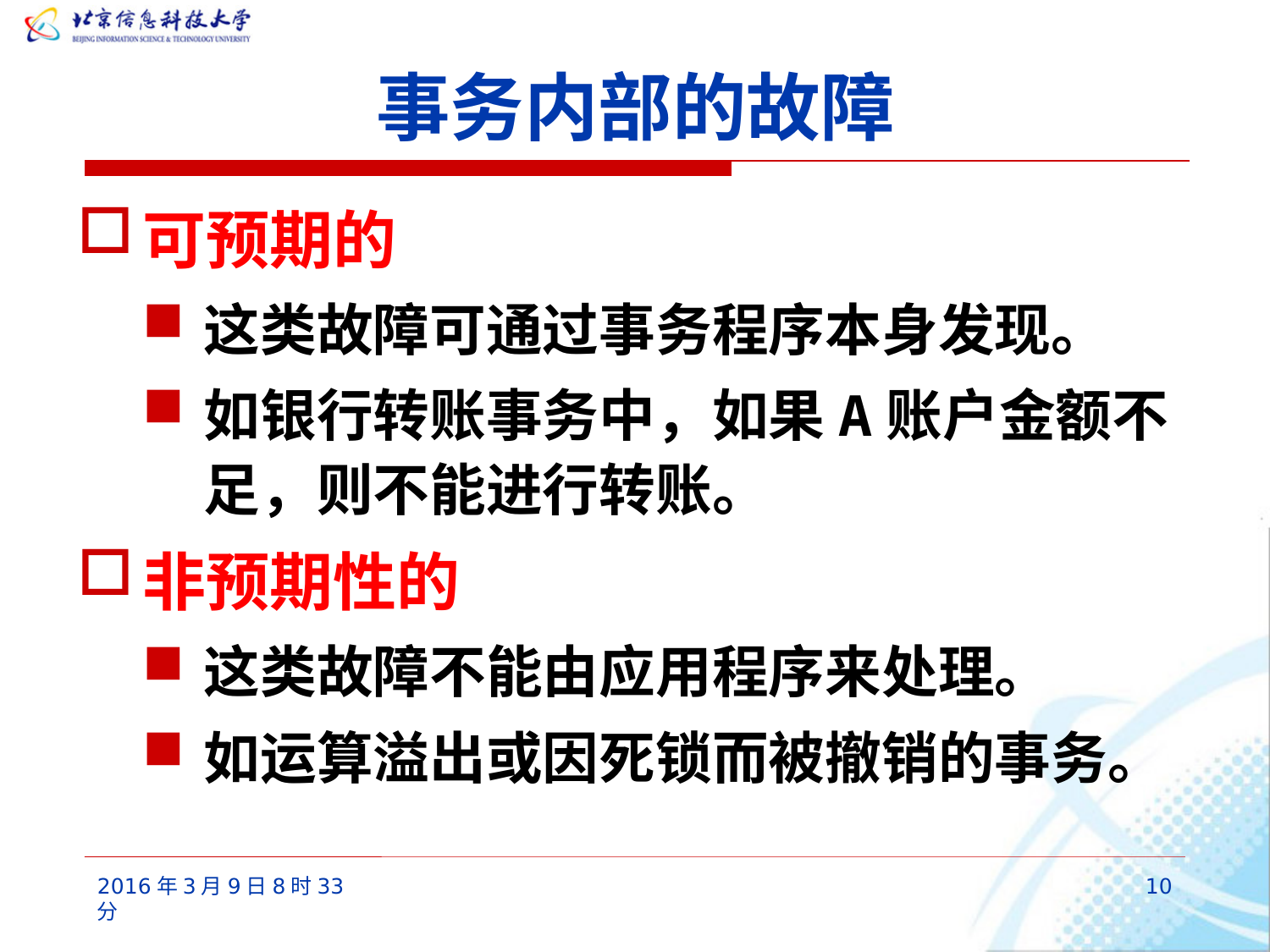

# 事务内部的故障
可预期的
这类故障可通过事务程序本身发现。
如银行转账事务中，如果A账户金额不足，则不能进行转账。
非预期性的
这类故障不能由应用程序来处理。
如运算溢出或因死锁而被撤销的事务。
2016年3月9日8时33分
10